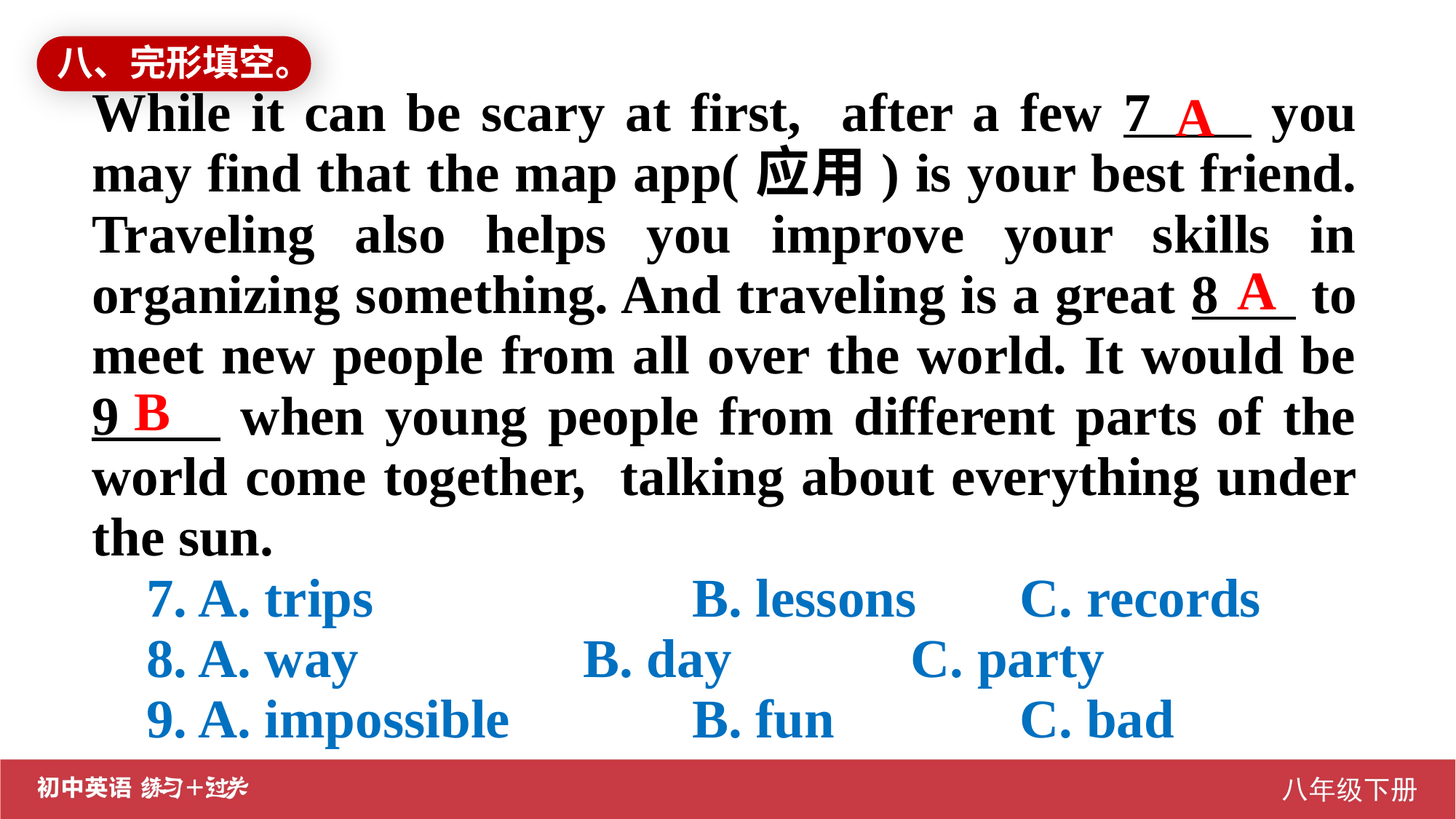

八、完形填空。

While it can be scary at first,  after a few 7      you may find that the map app(应用) is your best friend. Traveling also helps you improve your skills in organizing something. And traveling is a great 8      to meet new people from all over the world. It would be 9      when young people from different parts of the world come together,  talking about everything under the sun.
7. A. trips			B. lessons	C. records
8. A. way			B. day		C. party
9. A. impossible		B. fun		C. bad
A
A
B